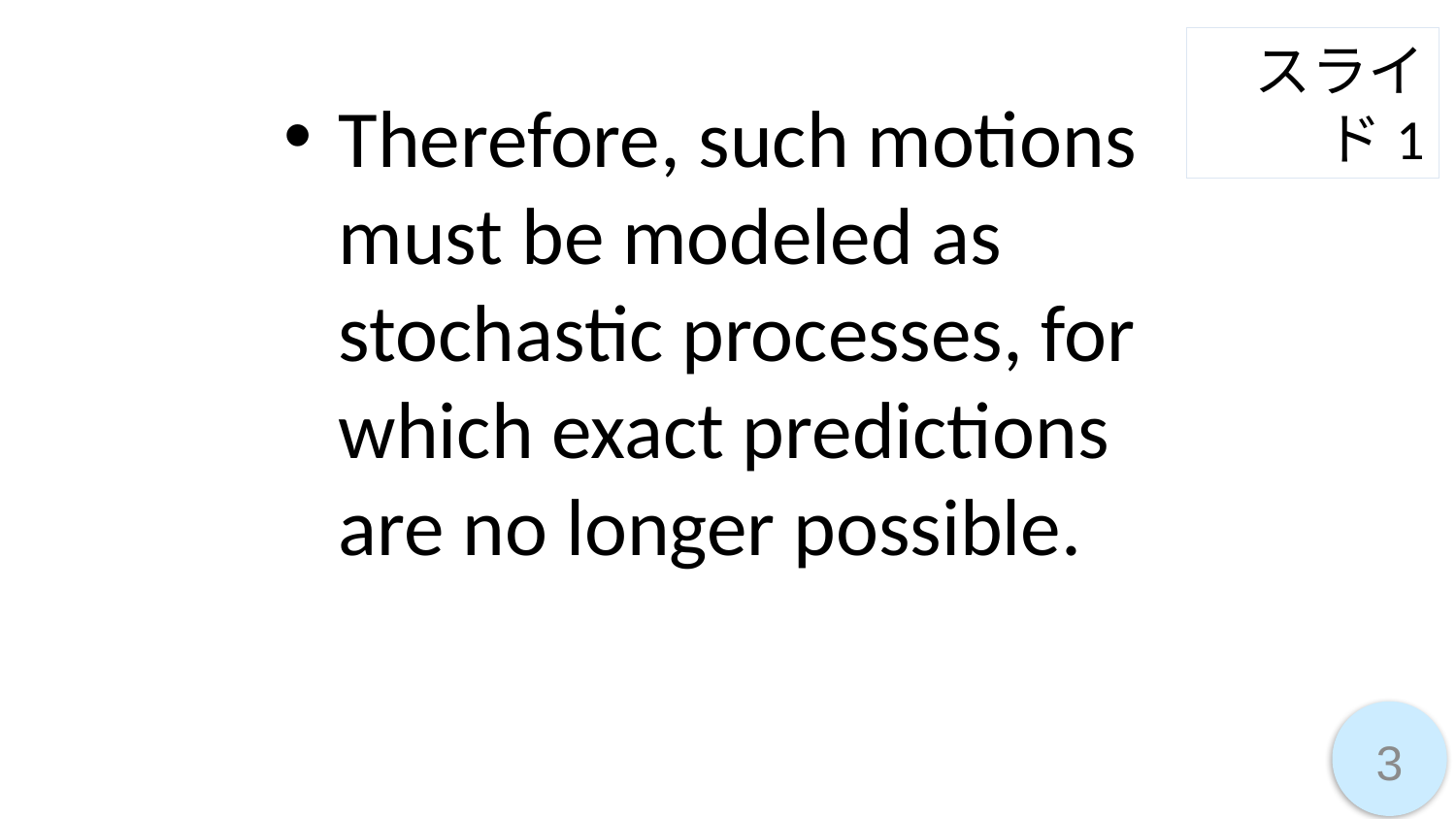

スライド1
Therefore, such motions must be modeled as stochastic processes, for which exact predictions are no longer possible.
3